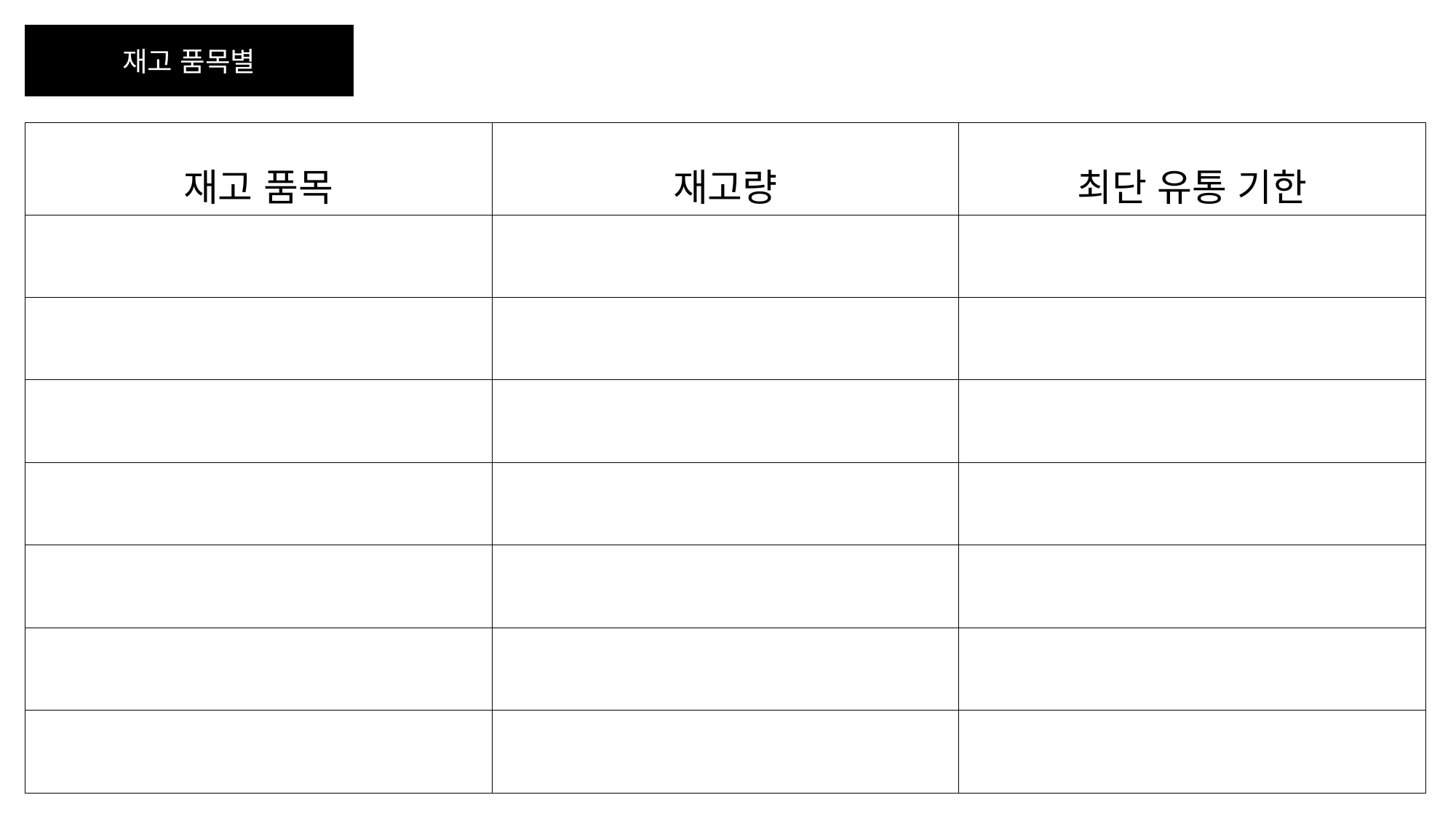

재고 품목별
| 재고 품목 | 재고량 | 최단 유통 기한 |
| --- | --- | --- |
|  |  |  |
|  |  |  |
|  |  |  |
|  |  |  |
|  |  |  |
|  |  |  |
|  |  |  |